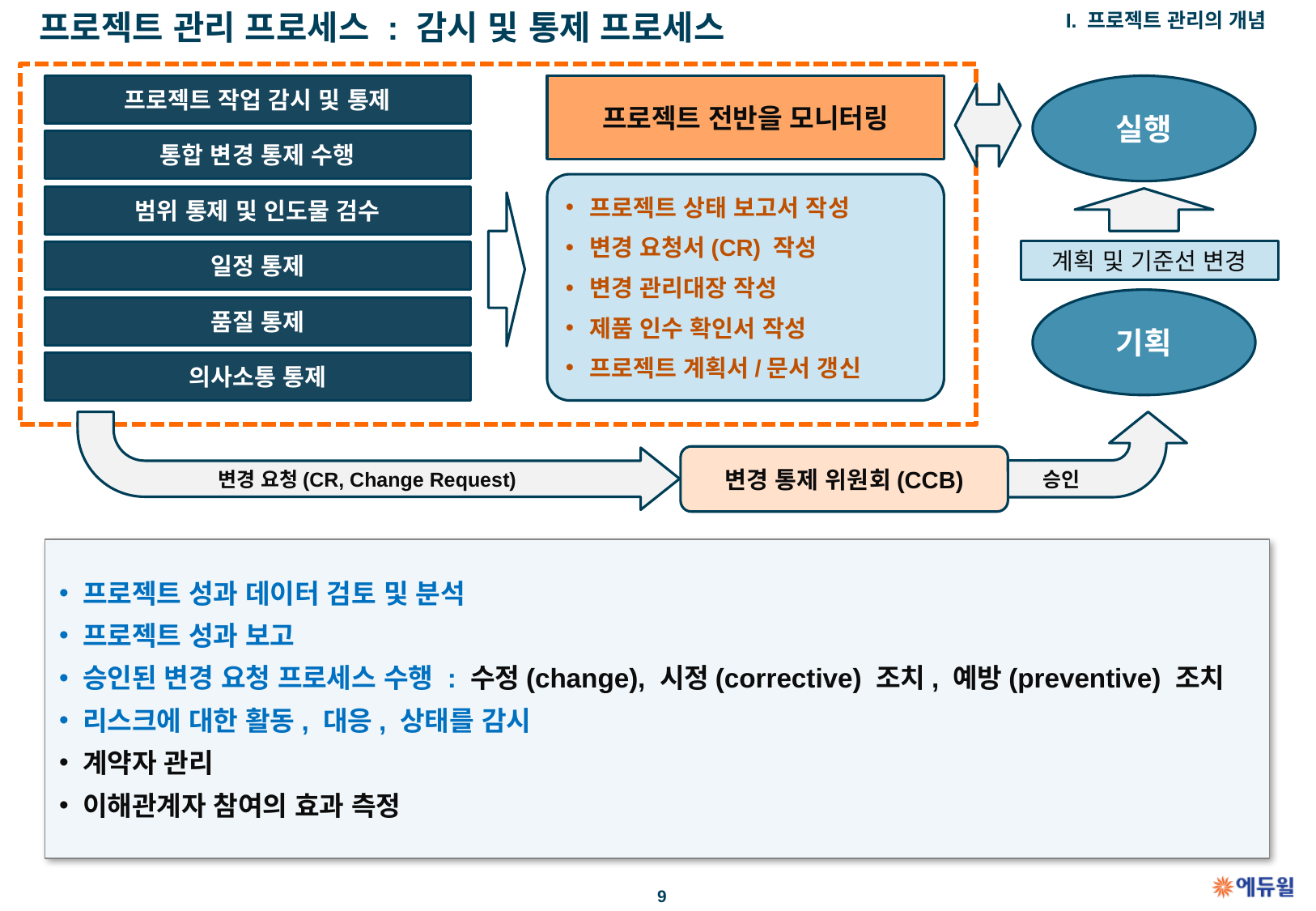

프로젝트 관리 프로세스 : 감시 및 통제 프로세스
I. 프로젝트 관리의 개념

프로젝트 작업 감시 및 통제
프로젝트 전반을 모니터링
실행

통합 변경 통제 수행
프로젝트 상태 보고서 작성
변경 요청서(CR) 작성
변경 관리대장 작성
제품 인수 확인서 작성
프로젝트 계획서/문서 갱신
범위 통제 및 인도물 검수

계획 및 기준선 변경
일정 통제

기획
품질 통제
의사소통 통제

변경 요청(CR, Change Request)

승인
변경 통제 위원회(CCB)
프로젝트 성과 데이터 검토 및 분석
프로젝트 성과 보고
승인된 변경 요청 프로세스 수행 : 수정(change), 시정(corrective) 조치, 예방(preventive) 조치
리스크에 대한 활동, 대응, 상태를 감시
계약자 관리
이해관계자 참여의 효과 측정